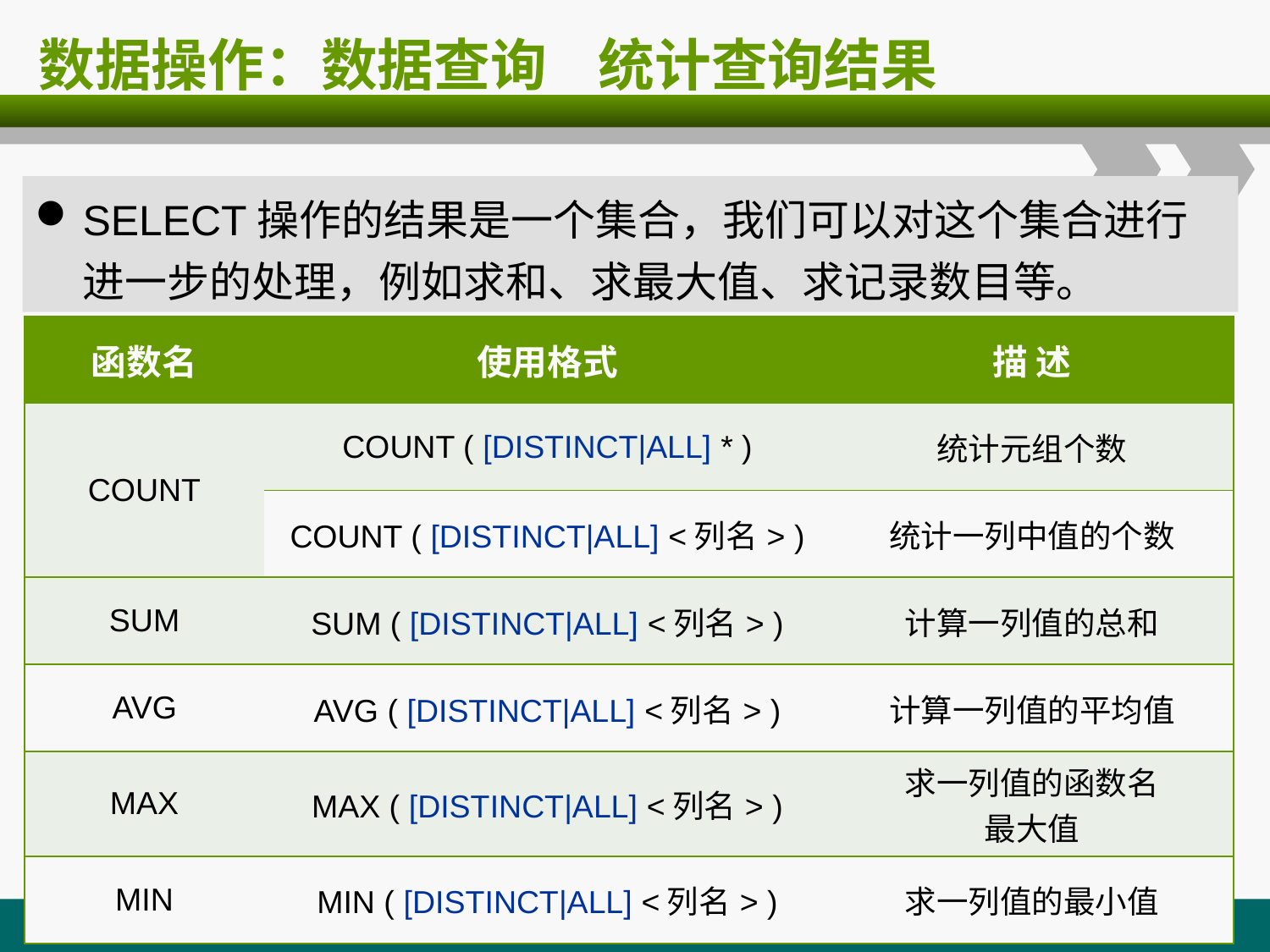

# 数据操作：数据查询    统计查询结果
SELECT操作的结果是一个集合，我们可以对这个集合进行进一步的处理，例如求和、求最大值、求记录数目等。
| 函数名 | 使用格式 | 描 述 |
| --- | --- | --- |
| COUNT | COUNT ( [DISTINCT|ALL] \* ) | 统计元组个数 |
|  | COUNT ( [DISTINCT|ALL] <列名> ) | 统计一列中值的个数 |
| SUM | SUM ( [DISTINCT|ALL] <列名> ) | 计算一列值的总和 |
| AVG | AVG ( [DISTINCT|ALL] <列名> ) | 计算一列值的平均值 |
| MAX | MAX ( [DISTINCT|ALL] <列名> ) | 求一列值的函数名 最大值 |
| MIN | MIN ( [DISTINCT|ALL] <列名> ) | 求一列值的最小值 |